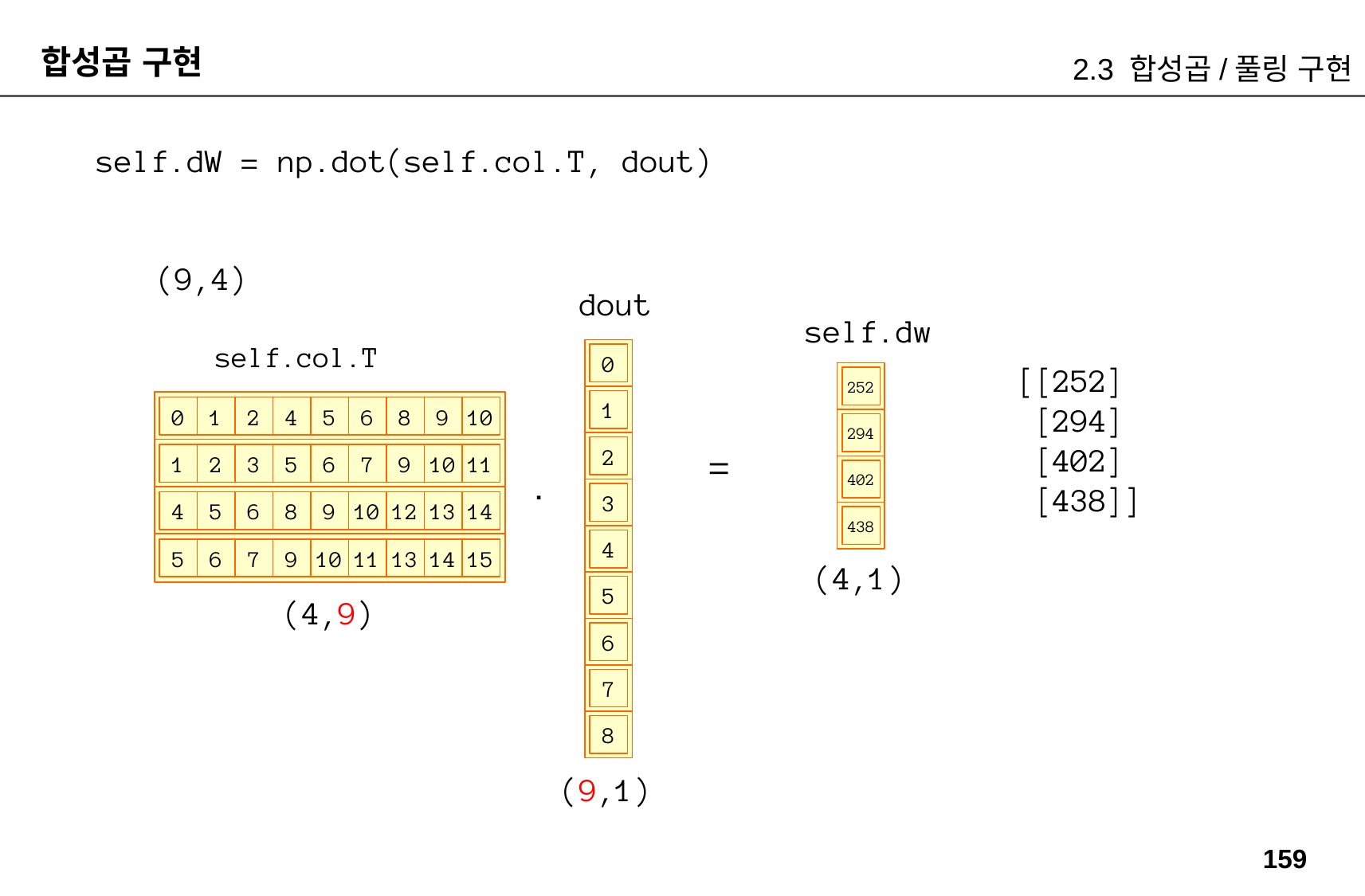

합성곱 구현
2.3 합성곱/풀링 구현
self.dW = np.dot(self.col.T, dout)
(9,4)
dout
self.dw
self.col.T

0
[[252]
 [294]
 [402]
 [438]]

252

1

0
1
2
4
5
6
8
9
10

294
=

2

1
2
3
5
6
7
9
10
11
.

402

3

4
5
6
8
9
10
12
13
14

438

4

5
6
7
9
10
11
13
14
15
(4,1)

5
(4,9)

6

7

8
(9,1)